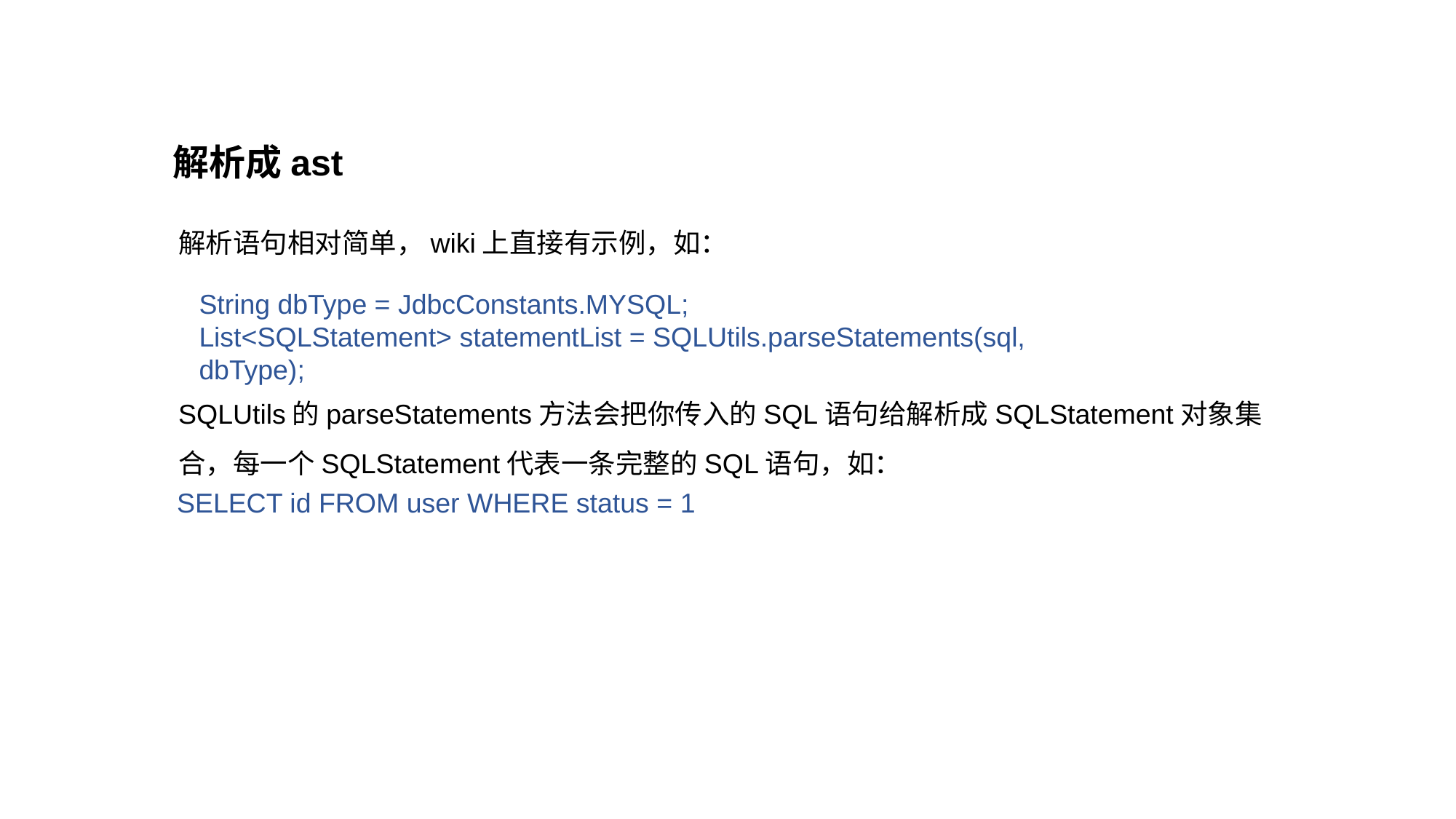

解析成ast
解析语句相对简单，wiki上直接有示例，如：
String dbType = JdbcConstants.MYSQL;
List<SQLStatement> statementList = SQLUtils.parseStatements(sql, dbType);
SQLUtils的parseStatements方法会把你传入的SQL语句给解析成SQLStatement对象集合，每一个SQLStatement代表一条完整的SQL语句，如：
SELECT id FROM user WHERE status = 1